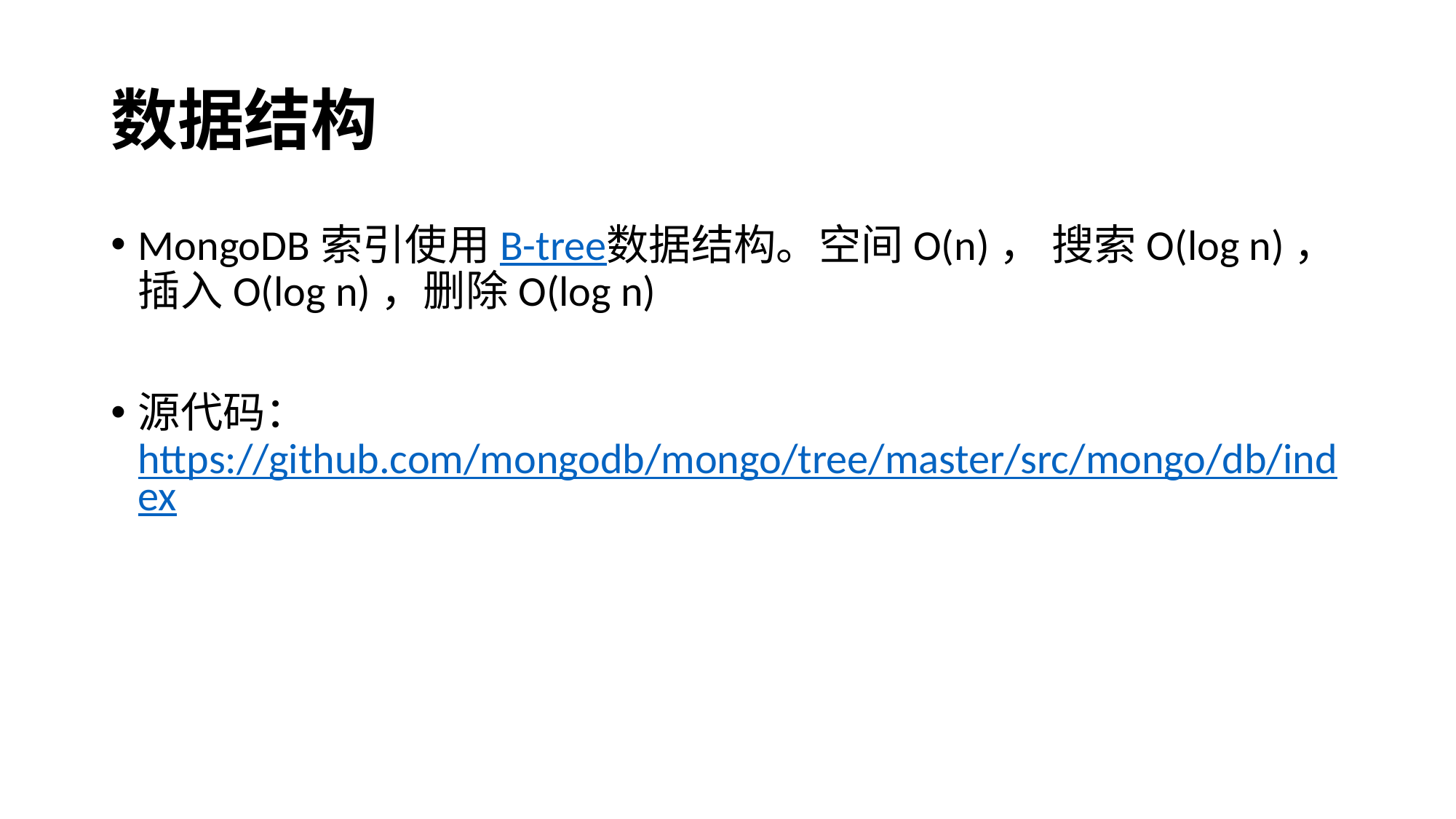

# 数据结构
MongoDB索引使用B-tree数据结构。空间O(n)， 搜索O(log n)，插入O(log n)，删除O(log n)

源代码：https://github.com/mongodb/mongo/tree/master/src/mongo/db/index